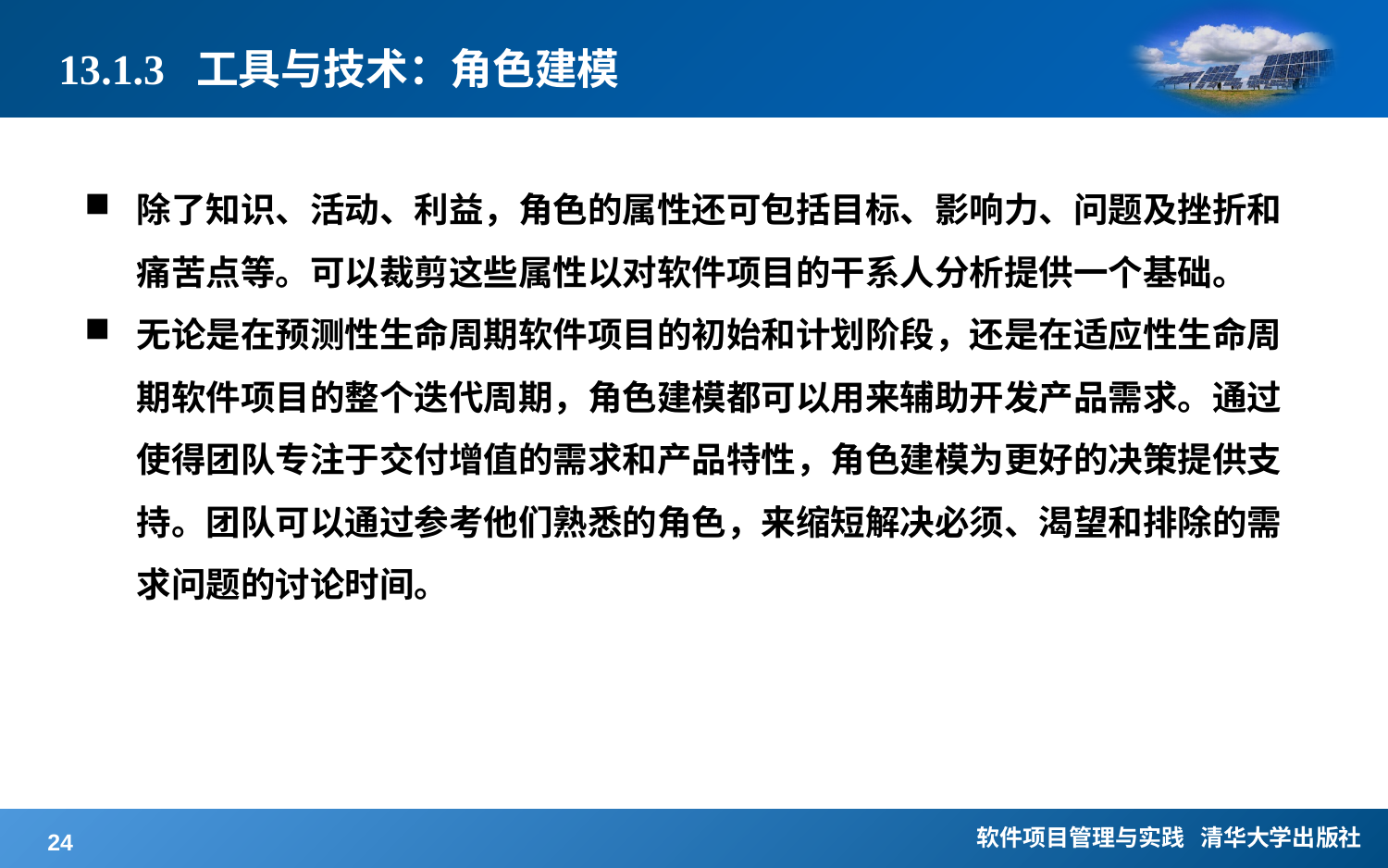

# 13.1.3  工具与技术：角色建模
除了知识、活动、利益，角色的属性还可包括目标、影响力、问题及挫折和痛苦点等。可以裁剪这些属性以对软件项目的干系人分析提供一个基础。
无论是在预测性生命周期软件项目的初始和计划阶段，还是在适应性生命周期软件项目的整个迭代周期，角色建模都可以用来辅助开发产品需求。通过使得团队专注于交付增值的需求和产品特性，角色建模为更好的决策提供支持。团队可以通过参考他们熟悉的角色，来缩短解决必须、渴望和排除的需求问题的讨论时间。